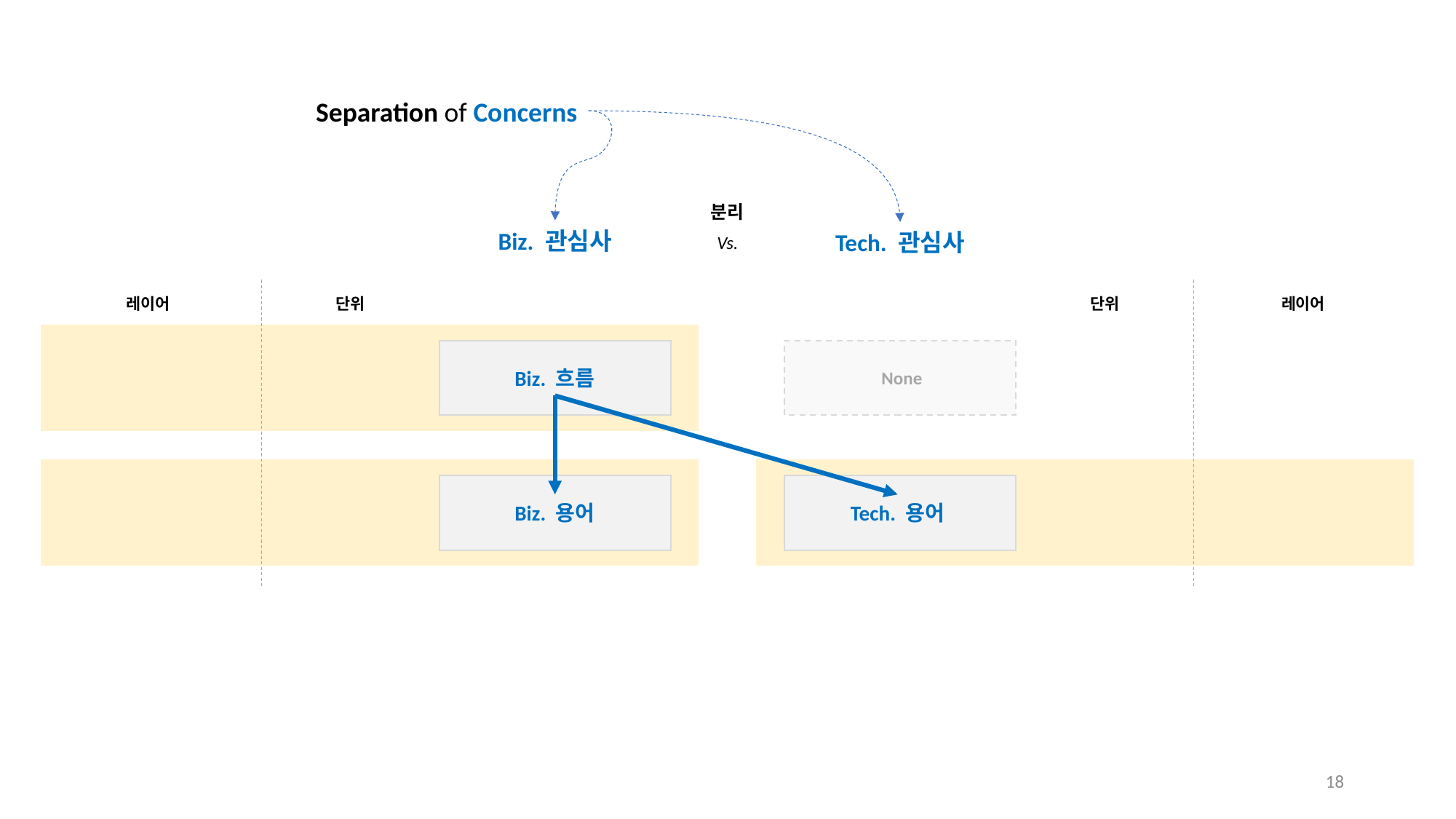

Separation of Concerns
분리
Biz. 관심사
Tech. 관심사
Vs.
레이어
단위
단위
레이어

Biz. 흐름
None

Biz. 용어
Tech. 용어

18